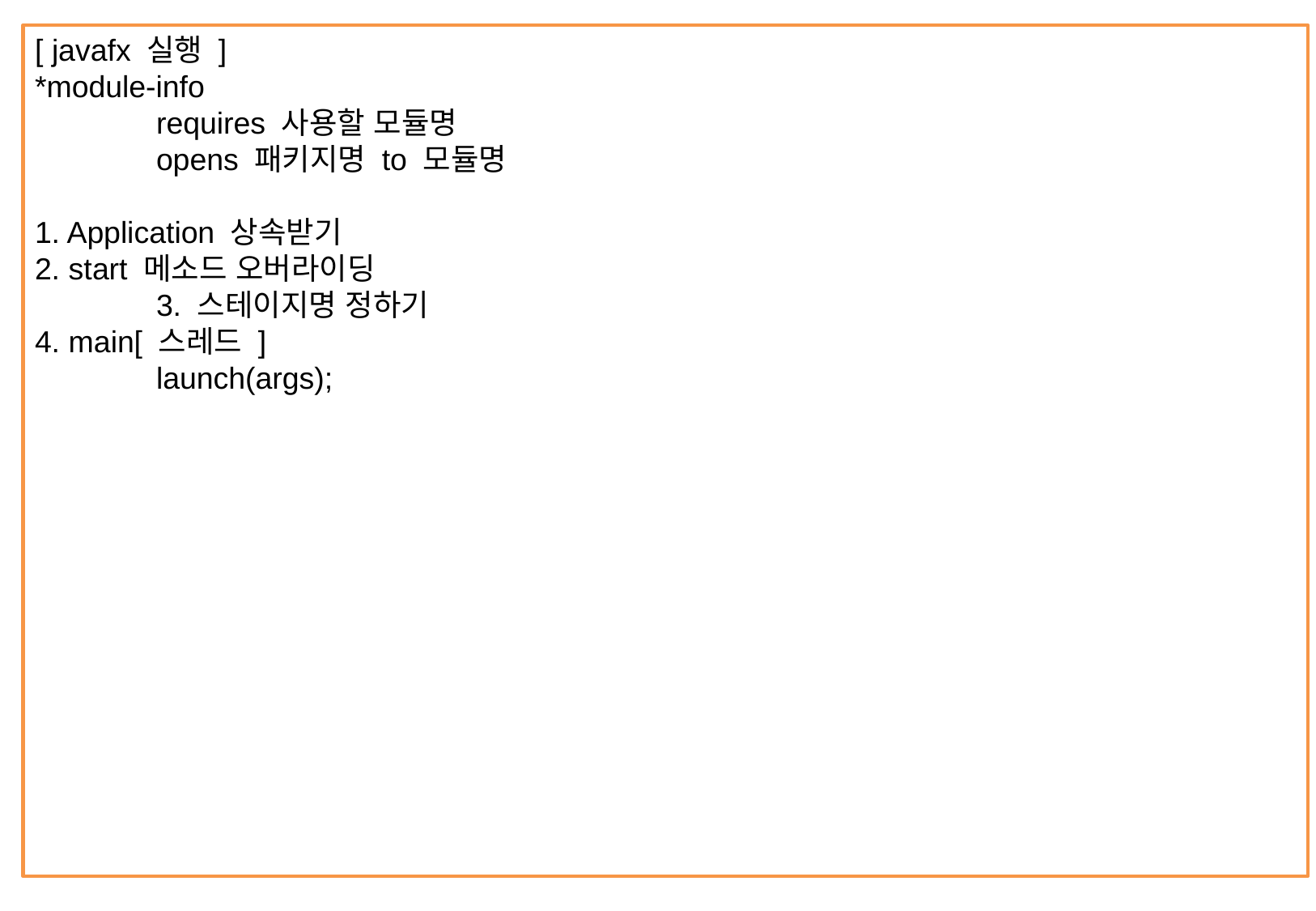

[ javafx 실행 ]
*module-info
	requires 사용할 모듈명
	opens 패키지명 to 모듈명

1. Application 상속받기
2. start 메소드 오버라이딩
	3. 스테이지명 정하기
4. main[ 스레드 ]
	launch(args);